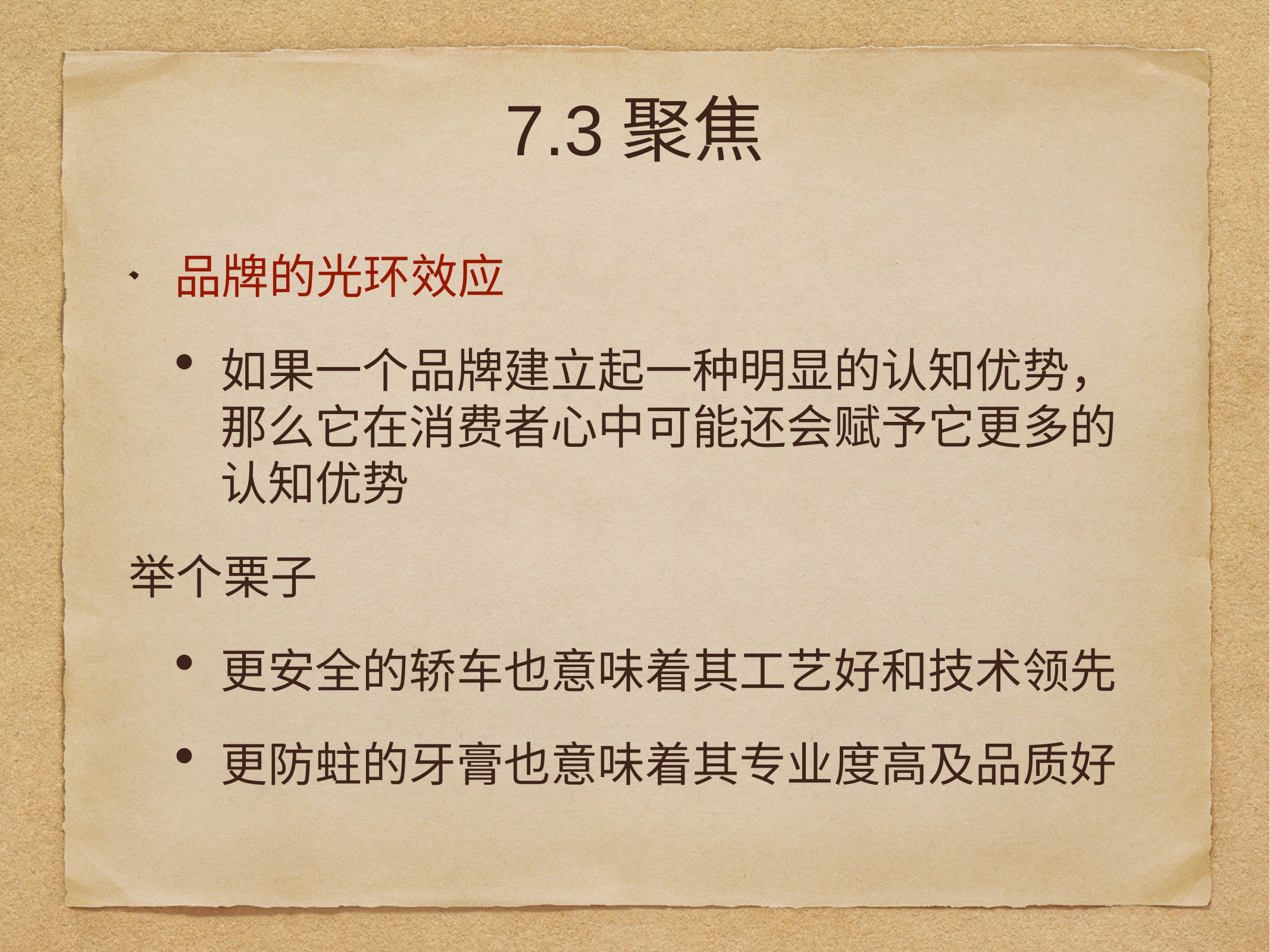

# 7.3聚焦
品牌的光环效应
如果一个品牌建立起一种明显的认知优势，那么它在消费者心中可能还会赋予它更多的认知优势
举个栗子
更安全的轿车也意味着其工艺好和技术领先
更防蛀的牙膏也意味着其专业度高及品质好